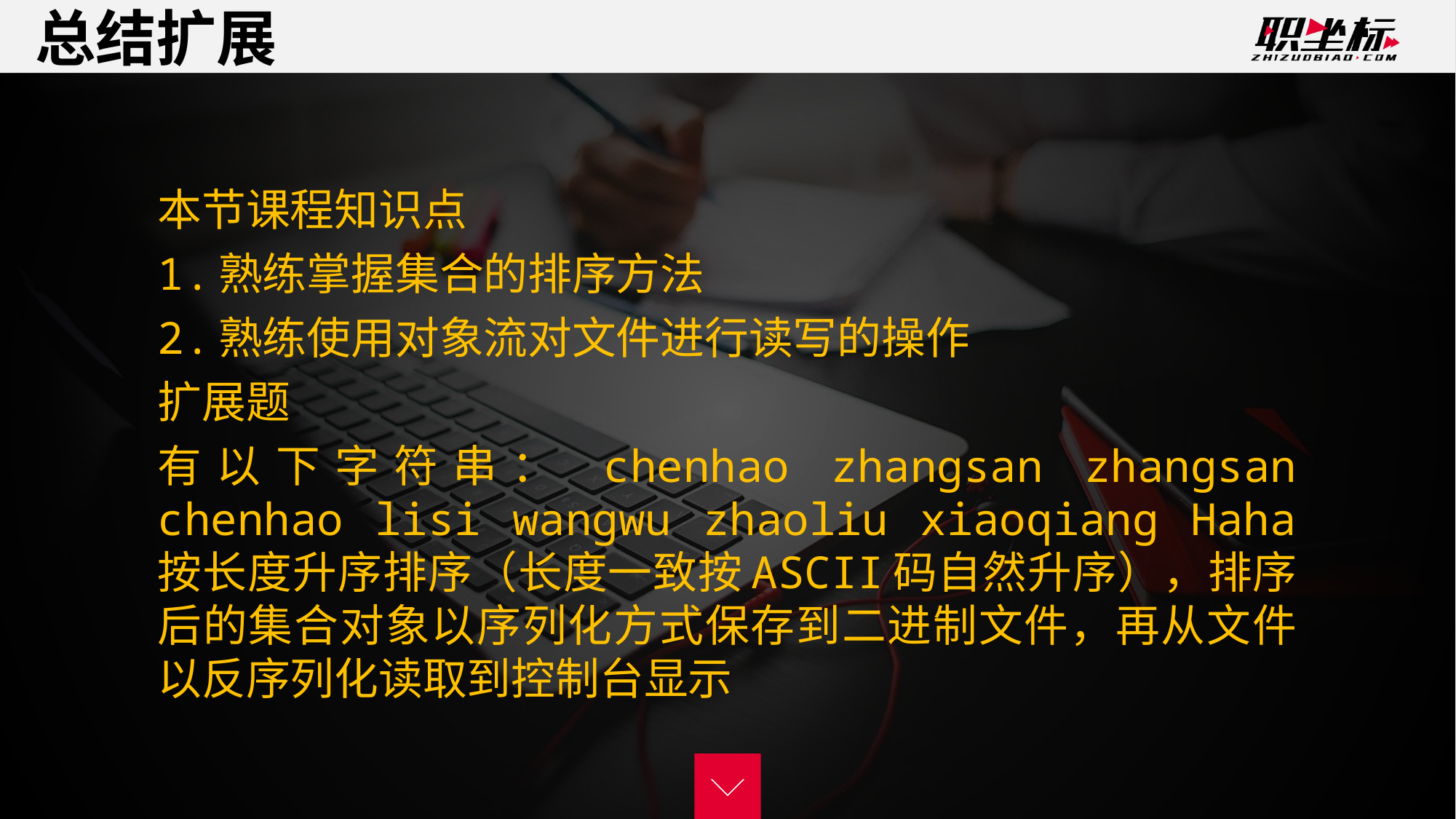

总结扩展

本节课程知识点
1.熟练掌握集合的排序方法
2.熟练使用对象流对文件进行读写的操作
扩展题
有以下字符串： chenhao zhangsan zhangsan chenhao lisi wangwu zhaoliu xiaoqiang Haha 按长度升序排序（长度一致按ASCII码自然升序），排序后的集合对象以序列化方式保存到二进制文件，再从文件以反序列化读取到控制台显示